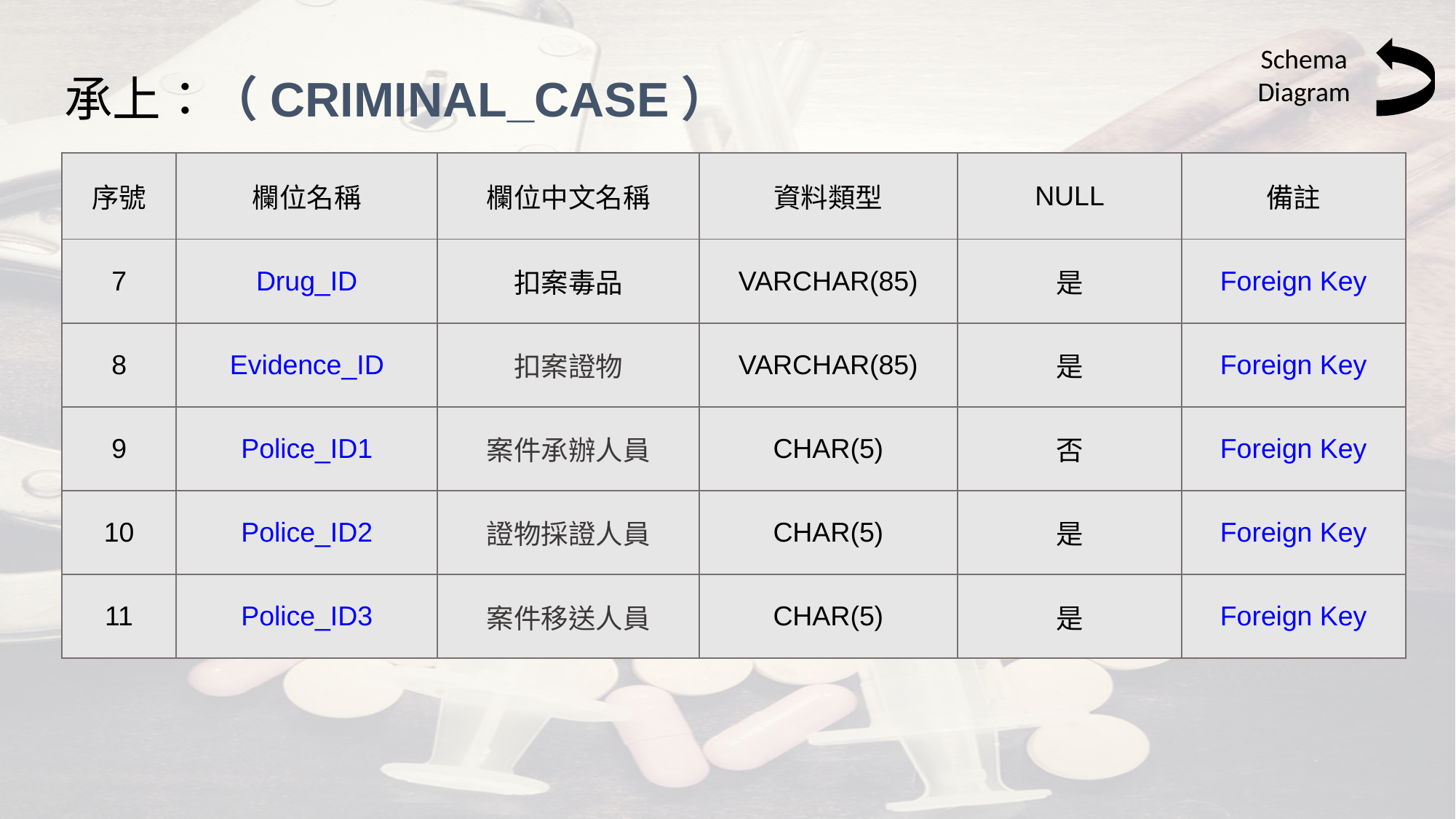

Schema
Diagram

# 承上：（CRIMINAL_CASE）
| 序號 | 欄位名稱 | 欄位中文名稱 | 資料類型 | NULL | 備註 |
| --- | --- | --- | --- | --- | --- |
| 7 | Drug\_ID | 扣案毒品 | VARCHAR(85) | 是 | Foreign Key |
| 8 | Evidence\_ID | 扣案證物 | VARCHAR(85) | 是 | Foreign Key |
| 9 | Police\_ID1 | 案件承辦人員 | CHAR(5) | 否 | Foreign Key |
| 10 | Police\_ID2 | 證物採證人員 | CHAR(5) | 是 | Foreign Key |
| 11 | Police\_ID3 | 案件移送人員 | CHAR(5) | 是 | Foreign Key |